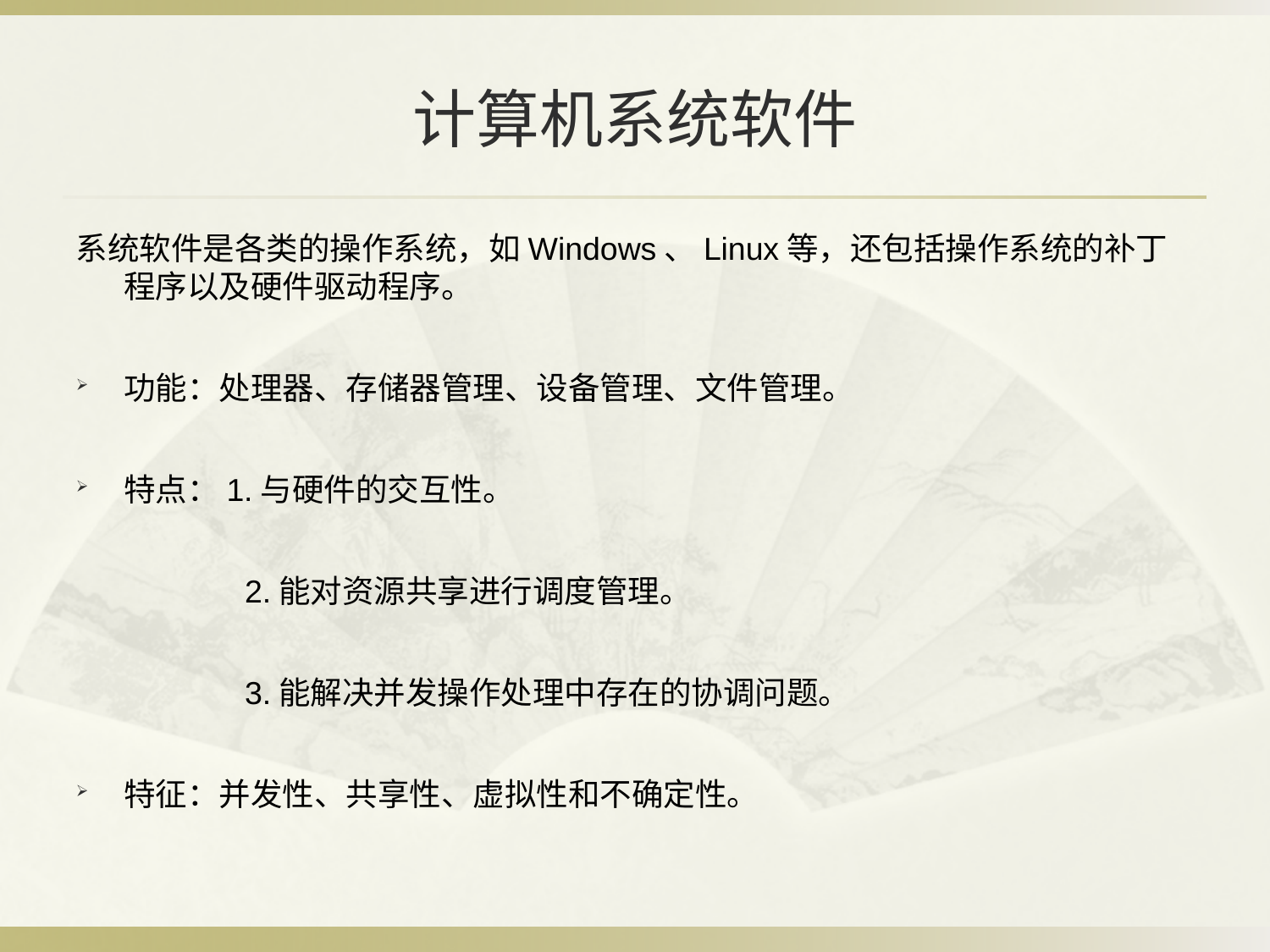

# 计算机系统软件
系统软件是各类的操作系统，如Windows、Linux等，还包括操作系统的补丁程序以及硬件驱动程序。
功能：处理器、存储器管理、设备管理、文件管理。
特点：1.与硬件的交互性。
                   2.能对资源共享进行调度管理。
                   3.能解决并发操作处理中存在的协调问题。
特征：并发性、共享性、虚拟性和不确定性。